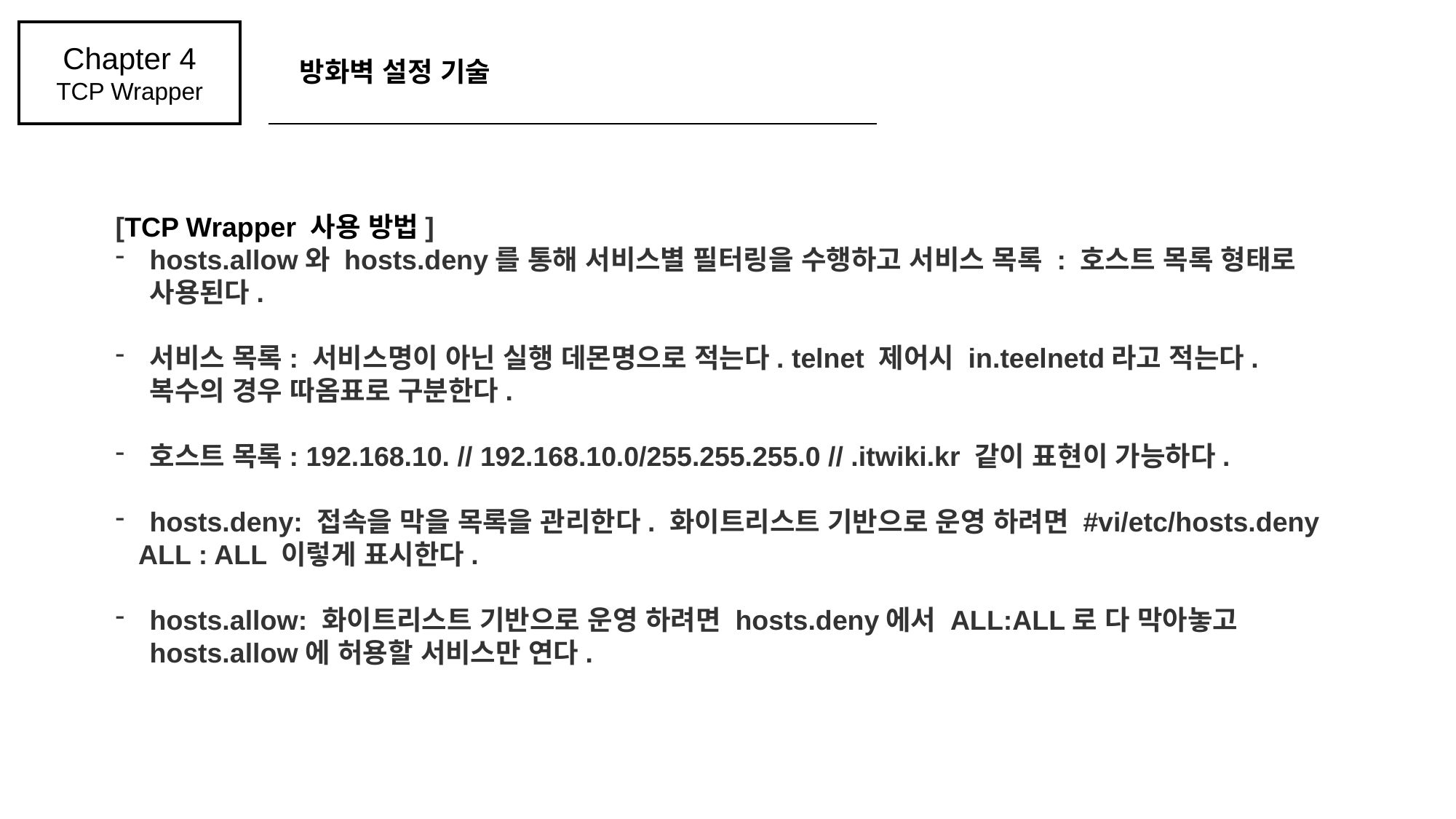

Chapter 4
TCP Wrapper
방화벽 설정 기술
[TCP Wrapper 사용 방법]
hosts.allow와 hosts.deny를 통해 서비스별 필터링을 수행하고 서비스 목록 : 호스트 목록 형태로 사용된다.

서비스 목록: 서비스명이 아닌 실행 데몬명으로 적는다. telnet 제어시 in.teelnetd라고 적는다. 복수의 경우 따옴표로 구분한다.

호스트 목록: 192.168.10. // 192.168.10.0/255.255.255.0 // .itwiki.kr 같이 표현이 가능하다.

hosts.deny: 접속을 막을 목록을 관리한다. 화이트리스트 기반으로 운영 하려면 #vi/etc/hosts.deny
   ALL : ALL 이렇게 표시한다.

hosts.allow: 화이트리스트 기반으로 운영 하려면 hosts.deny에서 ALL:ALL로 다 막아놓고 hosts.allow에 허용할 서비스만 연다.